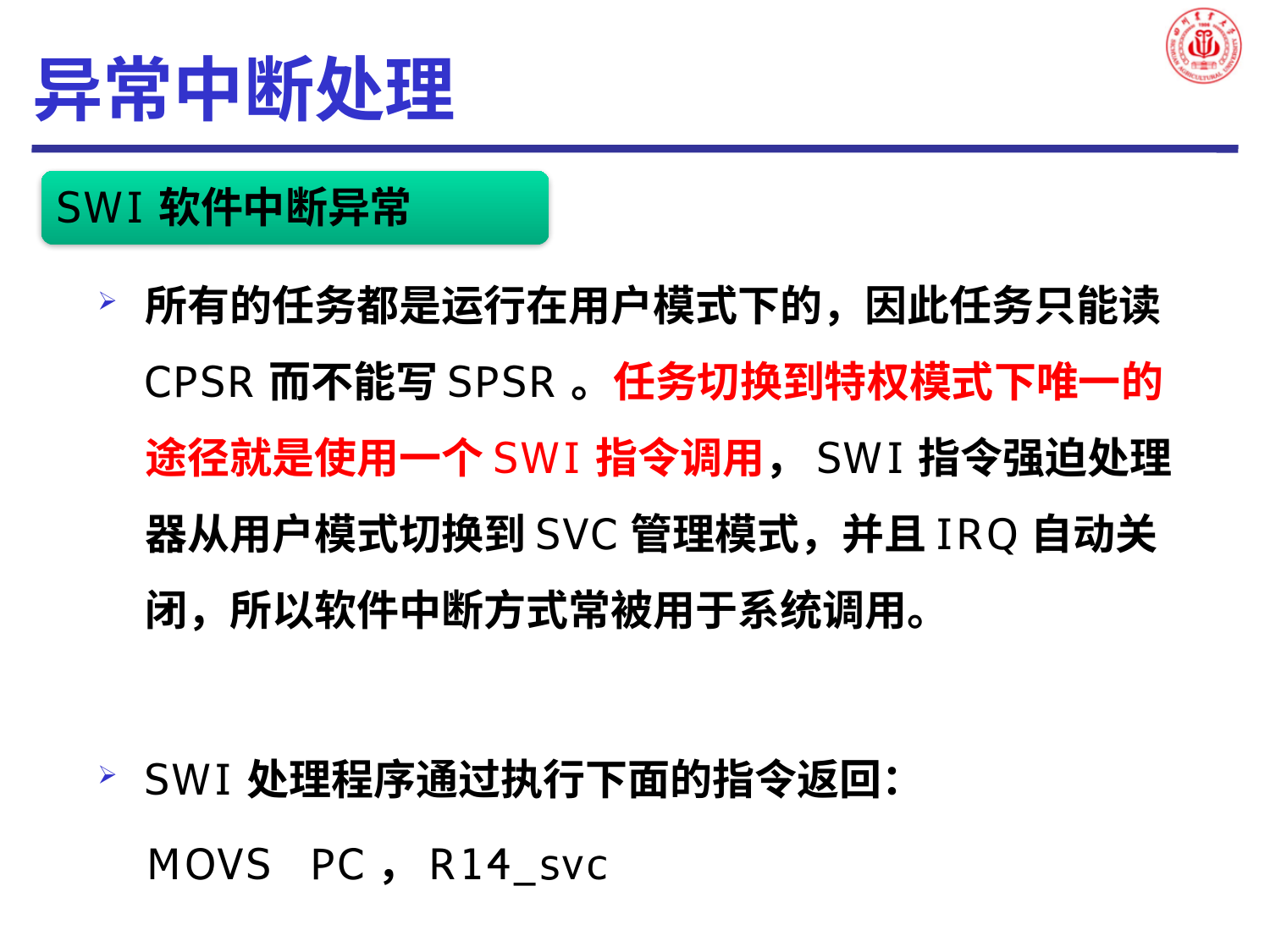

异常中断处理
SWI软件中断异常
所有的任务都是运行在用户模式下的，因此任务只能读CPSR而不能写SPSR。任务切换到特权模式下唯一的途径就是使用一个SWI指令调用，SWI指令强迫处理器从用户模式切换到SVC管理模式，并且IRQ自动关闭，所以软件中断方式常被用于系统调用。

SWI处理程序通过执行下面的指令返回：
    MOVS   PC，R14_svc

98